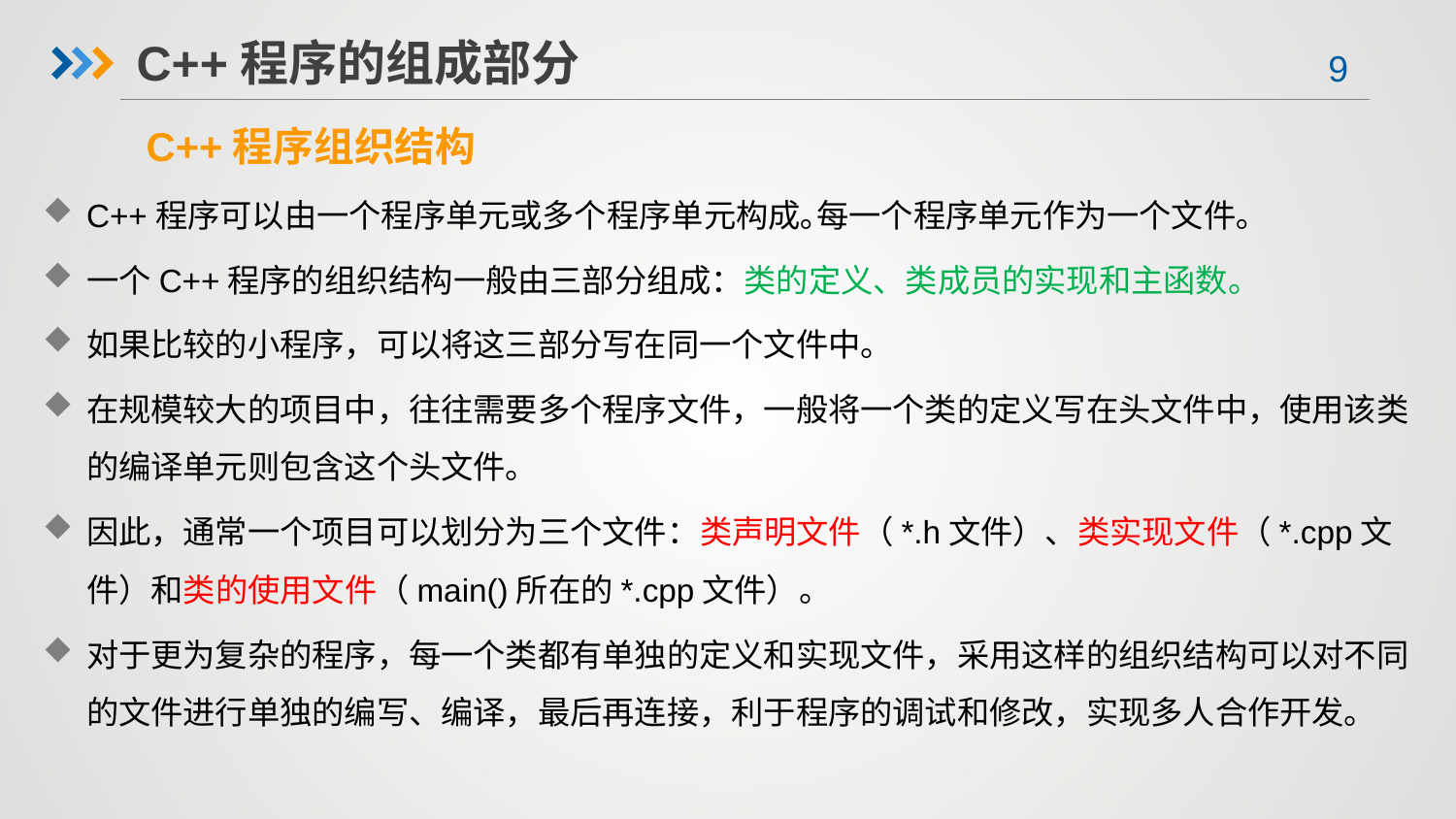

C++程序的组成部分
C++程序组织结构
C++程序可以由一个程序单元或多个程序单元构成｡每一个程序单元作为一个文件｡
一个C++程序的组织结构一般由三部分组成：类的定义、类成员的实现和主函数。
如果比较的小程序，可以将这三部分写在同一个文件中。
在规模较大的项目中，往往需要多个程序文件，一般将一个类的定义写在头文件中，使用该类的编译单元则包含这个头文件。
因此，通常一个项目可以划分为三个文件：类声明文件（*.h文件）、类实现文件（*.cpp文件）和类的使用文件（main()所在的*.cpp文件）。
对于更为复杂的程序，每一个类都有单独的定义和实现文件，采用这样的组织结构可以对不同的文件进行单独的编写、编译，最后再连接，利于程序的调试和修改，实现多人合作开发。